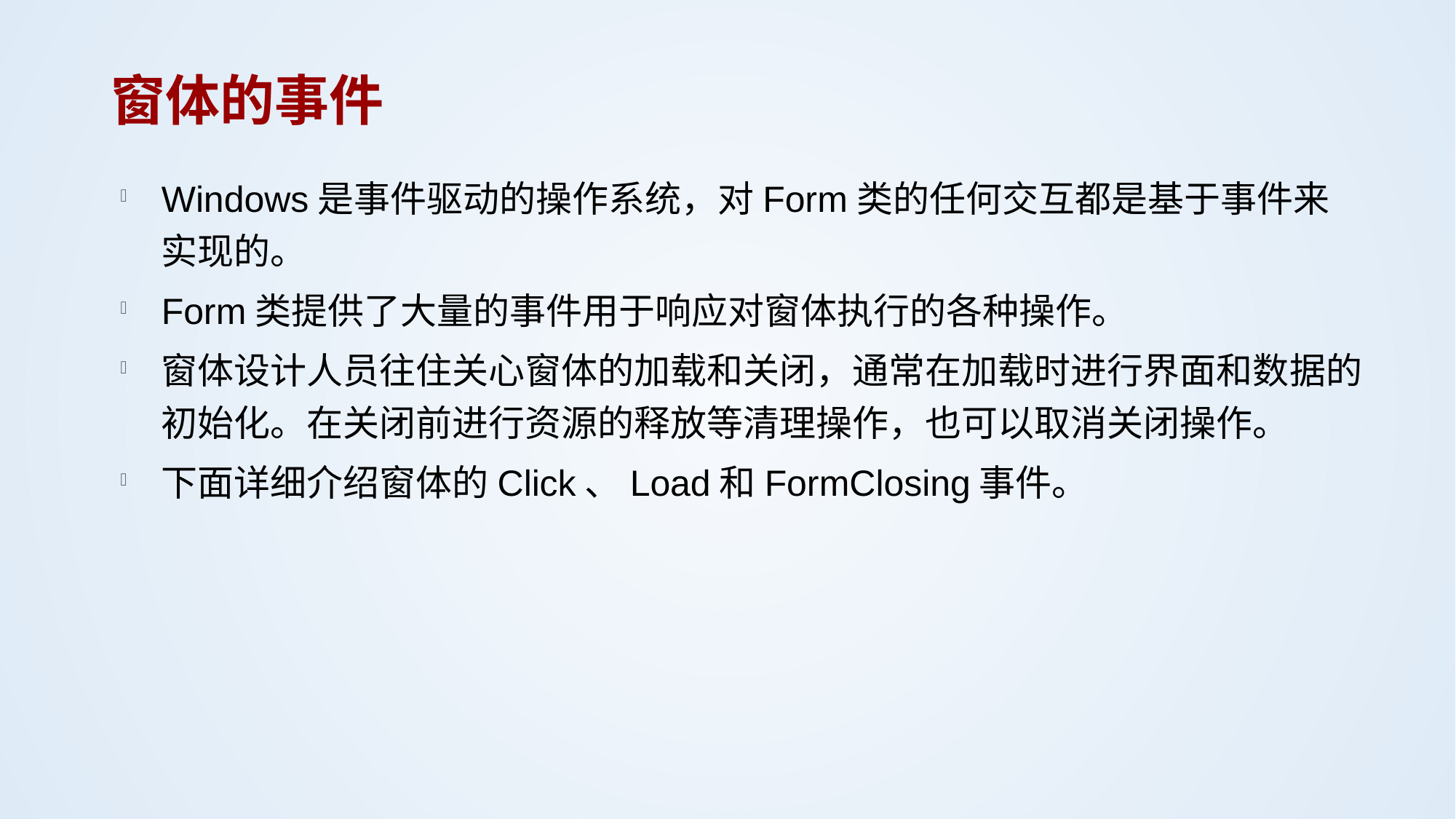

# 窗体的事件
Windows是事件驱动的操作系统，对Form类的任何交互都是基于事件来实现的。
Form类提供了大量的事件用于响应对窗体执行的各种操作。
窗体设计人员往住关心窗体的加载和关闭，通常在加载时进行界面和数据的初始化。在关闭前进行资源的释放等清理操作，也可以取消关闭操作。
下面详细介绍窗体的Click、Load和FormClosing事件。